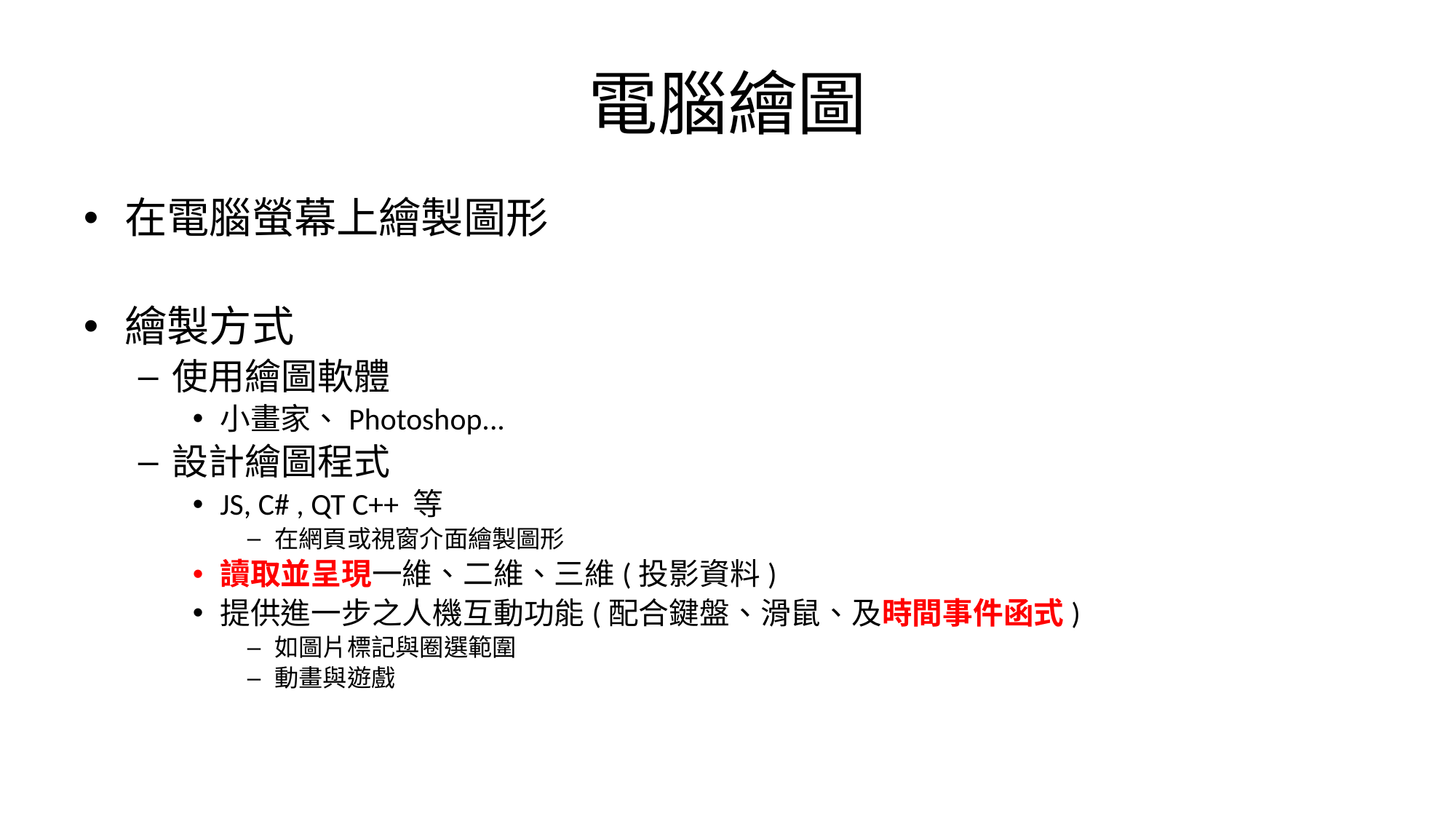

# 電腦繪圖
在電腦螢幕上繪製圖形

繪製方式
使用繪圖軟體
小畫家、Photoshop...
設計繪圖程式
JS, C# , QT C++ 等
在網頁或視窗介面繪製圖形
讀取並呈現一維、二維、三維(投影資料)
提供進一步之人機互動功能(配合鍵盤、滑鼠、及時間事件函式)
如圖片標記與圈選範圍
動畫與遊戲